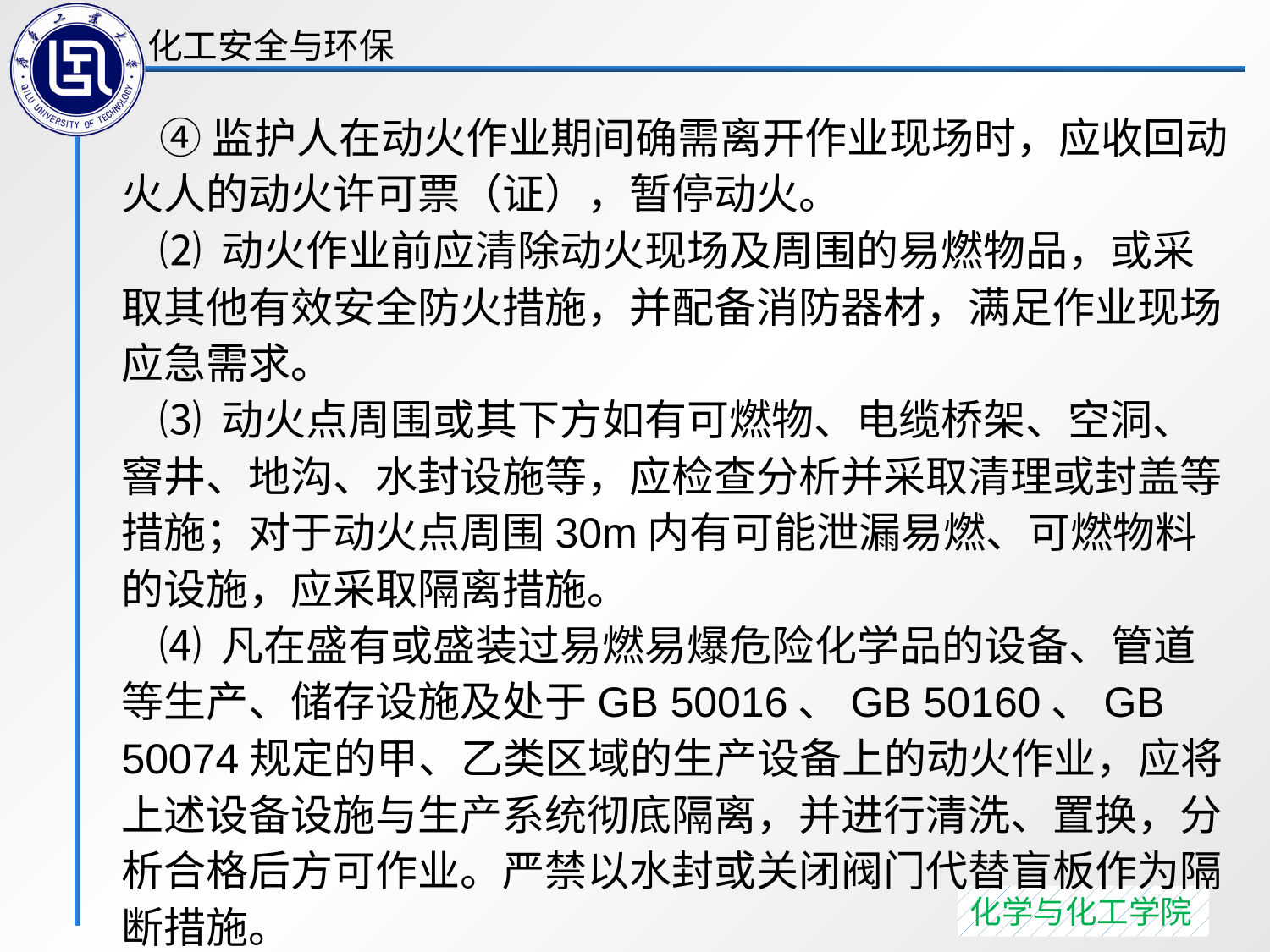

④监护人在动火作业期间确需离开作业现场时，应收回动火人的动火许可票（证），暂停动火。
    ⑵ 动火作业前应清除动火现场及周围的易燃物品，或采取其他有效安全防火措施，并配备消防器材，满足作业现场应急需求。
    ⑶ 动火点周围或其下方如有可燃物、电缆桥架、空洞、窨井、地沟、水封设施等，应检查分析并采取清理或封盖等措施；对于动火点周围30m内有可能泄漏易燃、可燃物料的设施，应采取隔离措施。
    ⑷ 凡在盛有或盛装过易燃易爆危险化学品的设备、管道等生产、储存设施及处于GB 50016、GB 50160、GB 50074规定的甲、乙类区域的生产设备上的动火作业，应将上述设备设施与生产系统彻底隔离，并进行清洗、置换，分析合格后方可作业。严禁以水封或关闭阀门代替盲板作为隔断措施。